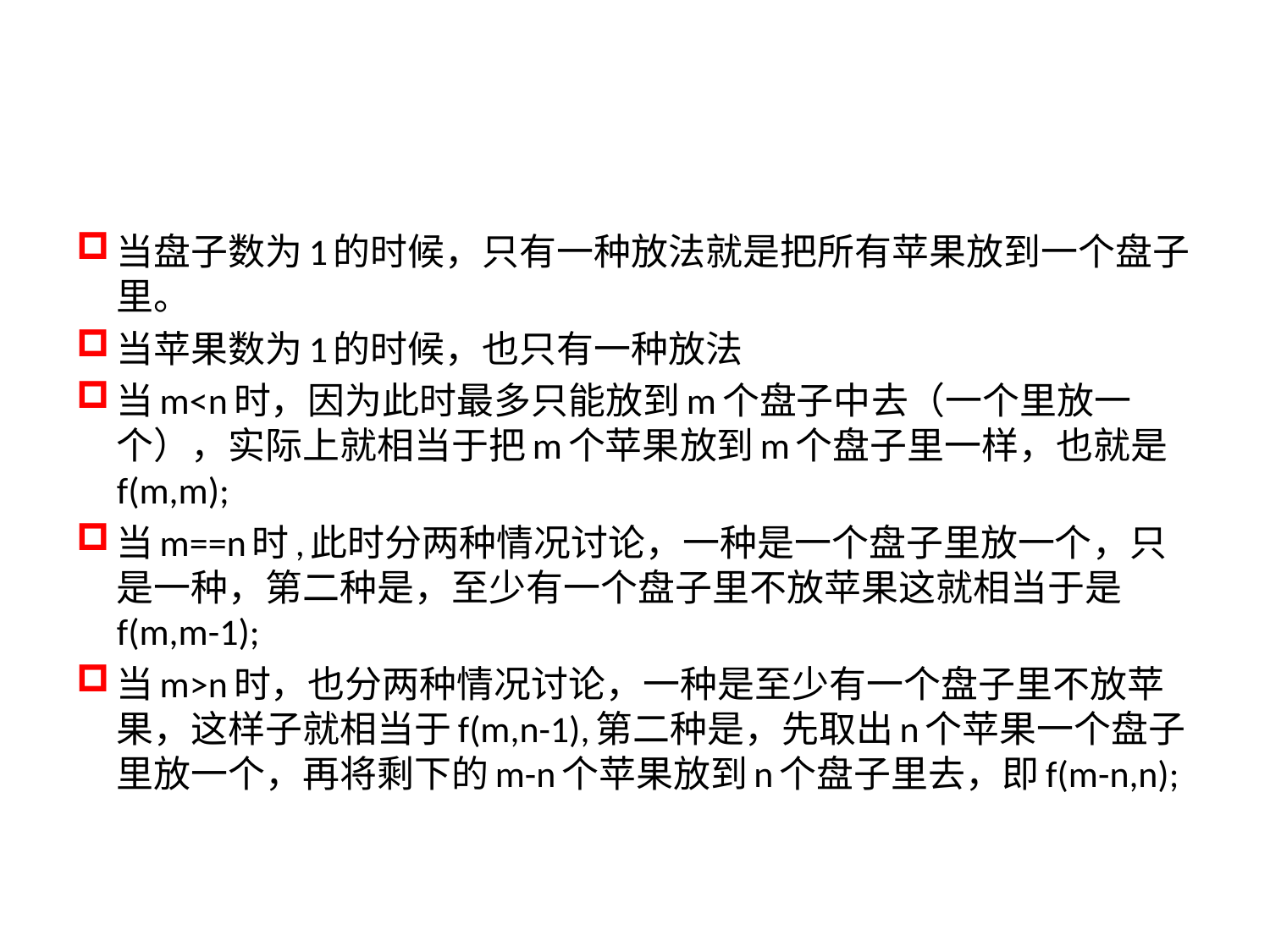

#
当盘子数为1的时候，只有一种放法就是把所有苹果放到一个盘子里。
当苹果数为1的时候，也只有一种放法
当m<n时，因为此时最多只能放到m个盘子中去（一个里放一个），实际上就相当于把m个苹果放到m个盘子里一样，也就是f(m,m);
当m==n时,此时分两种情况讨论，一种是一个盘子里放一个，只是一种，第二种是，至少有一个盘子里不放苹果这就相当于是f(m,m-1);
当m>n时，也分两种情况讨论，一种是至少有一个盘子里不放苹果，这样子就相当于f(m,n-1),第二种是，先取出n个苹果一个盘子里放一个，再将剩下的m-n个苹果放到n个盘子里去，即f(m-n,n);